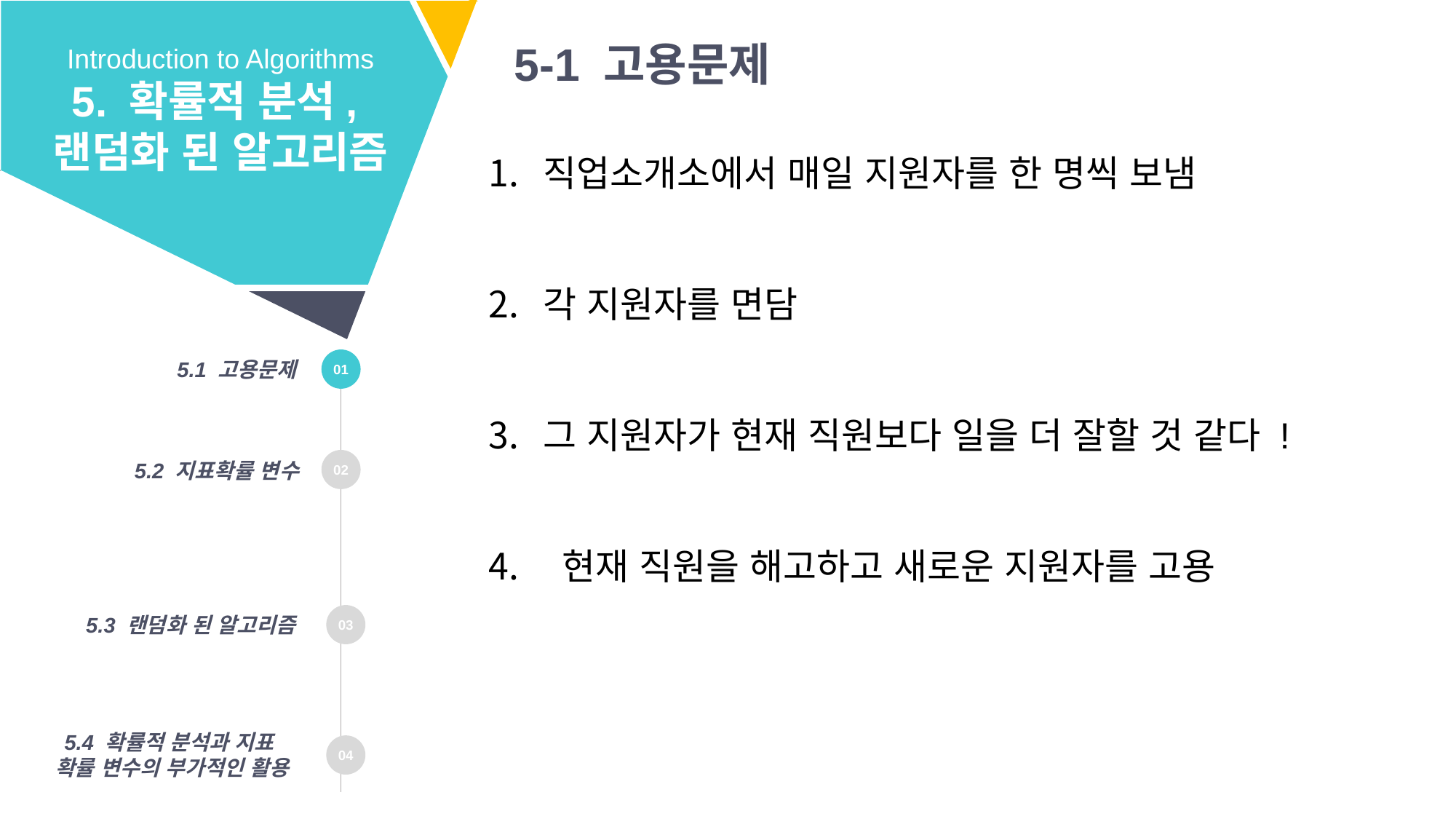

5-1 고용문제
Introduction to Algorithms
5. 확률적 분석,
랜덤화 된 알고리즘
직업소개소에서 매일 지원자를 한 명씩 보냄

각 지원자를 면담

그 지원자가 현재 직원보다 일을 더 잘할 것 같다 !

 현재 직원을 해고하고 새로운 지원자를 고용

01
5.1 고용문제
02
5.2 지표확률 변수
03
5.3 랜덤화 된 알고리즘
5.4 확률적 분석과 지표
확률 변수의 부가적인 활용
04